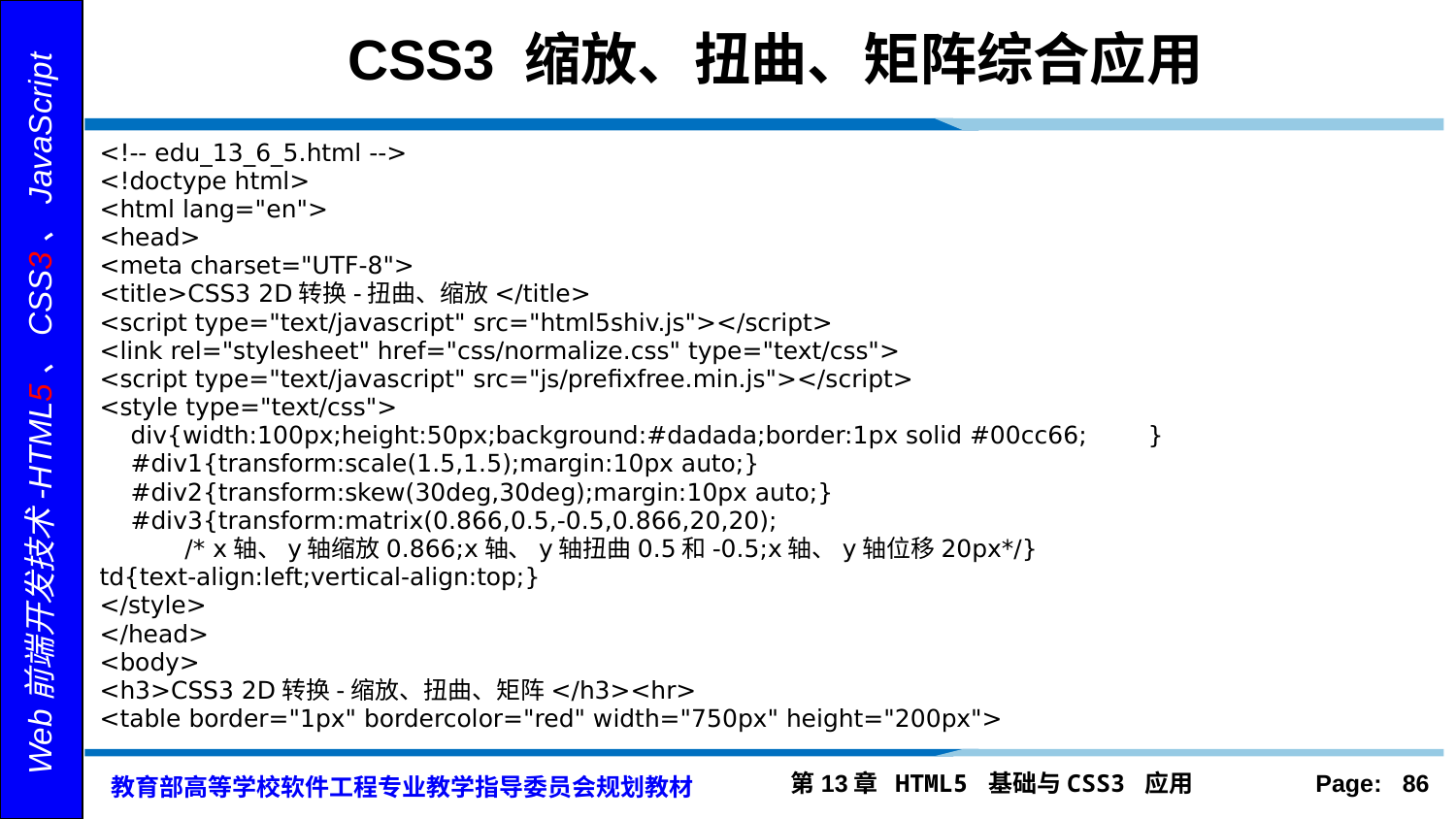

# CSS3 缩放、扭曲、矩阵综合应用
<!-- edu_13_6_5.html -->
<!doctype html>
<html lang="en">
<head>
<meta charset="UTF-8">
<title>CSS3 2D转换-扭曲、缩放</title>
<script type="text/javascript" src="html5shiv.js"></script>
<link rel="stylesheet" href="css/normalize.css" type="text/css">
<script type="text/javascript" src="js/prefixfree.min.js"></script>
<style type="text/css">
    div{width:100px;height:50px;background:#dadada;border:1px solid #00cc66;	}
    #div1{transform:scale(1.5,1.5);margin:10px auto;}
    #div2{transform:skew(30deg,30deg);margin:10px auto;}
    #div3{transform:matrix(0.866,0.5,-0.5,0.866,20,20);
           /* x轴、y轴缩放0.866;x轴、y轴扭曲0.5和-0.5;x轴、y轴位移20px*/}
td{text-align:left;vertical-align:top;}
</style>
</head>
<body>
<h3>CSS3 2D转换-缩放、扭曲、矩阵</h3><hr>
<table border="1px" bordercolor="red" width="750px" height="200px">